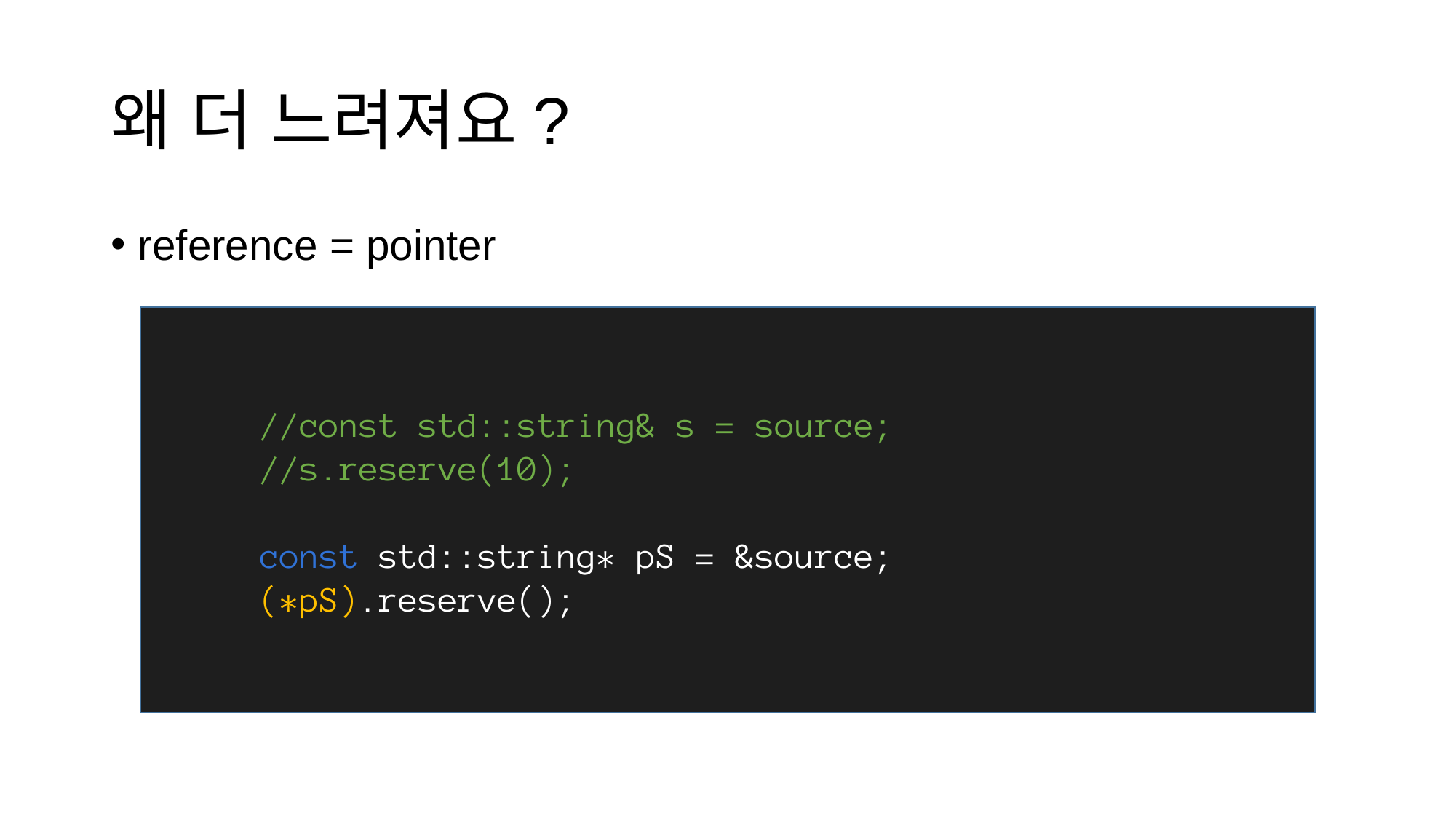

# 왜 더 느려져요?
reference = pointer
	//const std::string& s = source;
	//s.reserve(10);

	const std::string* pS = &source;
	(*pS).reserve();